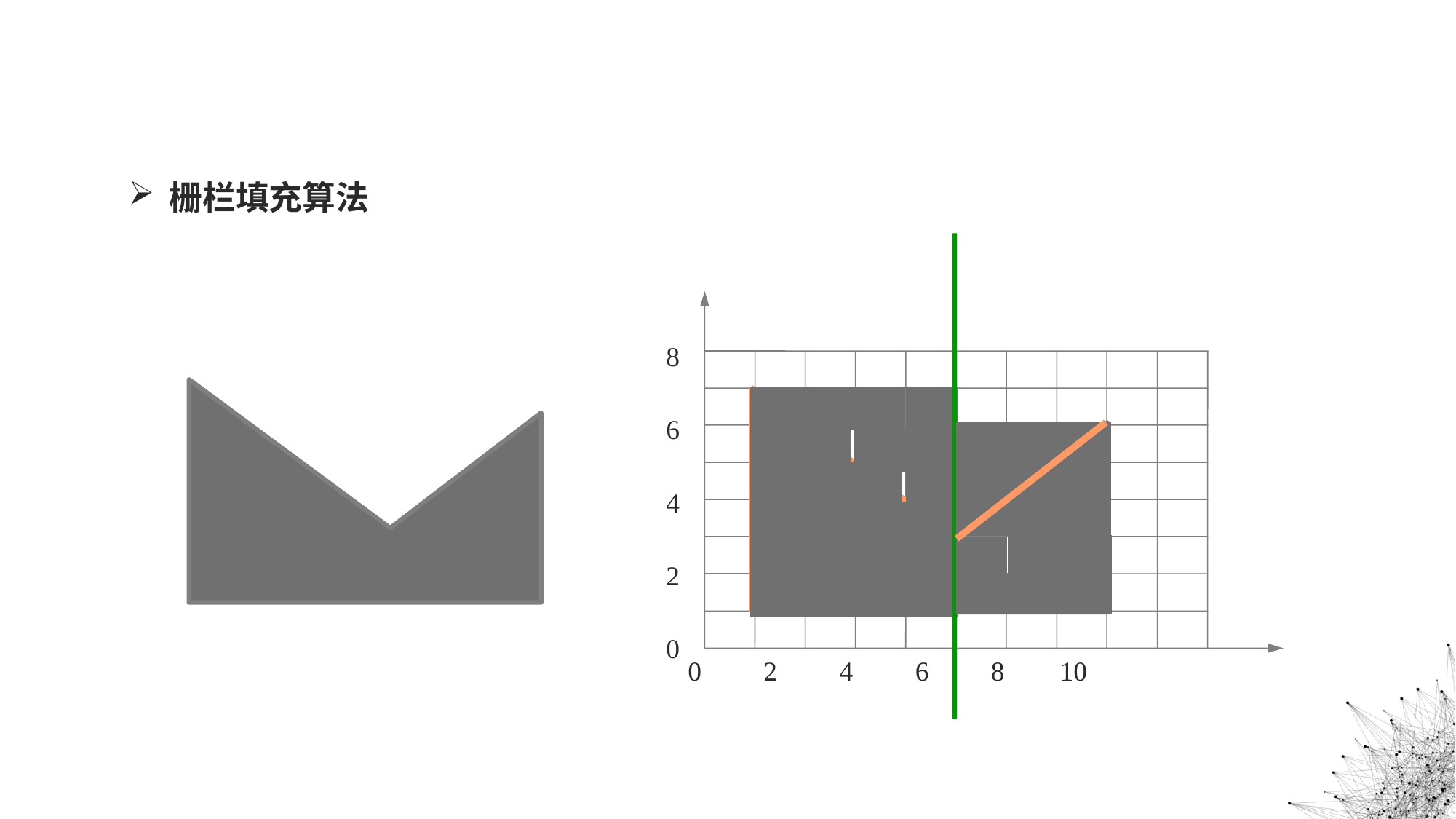

栅栏填充算法

8
6
4
2
0

 0         2         4         6         8        10